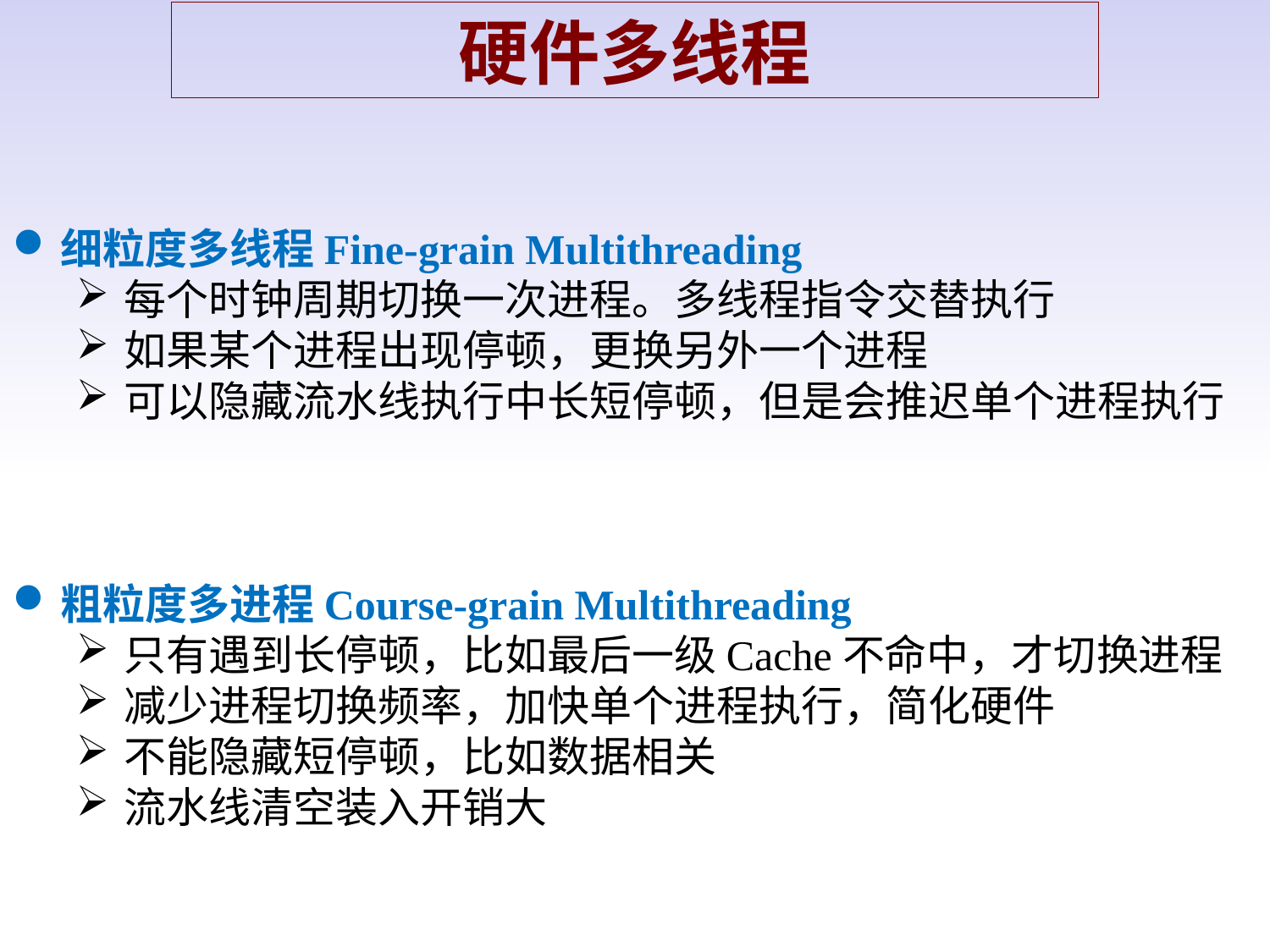

硬件多线程
细粒度多线程Fine-grain Multithreading
每个时钟周期切换一次进程。多线程指令交替执行
如果某个进程出现停顿，更换另外一个进程
可以隐藏流水线执行中长短停顿，但是会推迟单个进程执行

粗粒度多进程Course-grain Multithreading
只有遇到长停顿，比如最后一级Cache不命中，才切换进程
减少进程切换频率，加快单个进程执行，简化硬件
不能隐藏短停顿，比如数据相关
流水线清空装入开销大